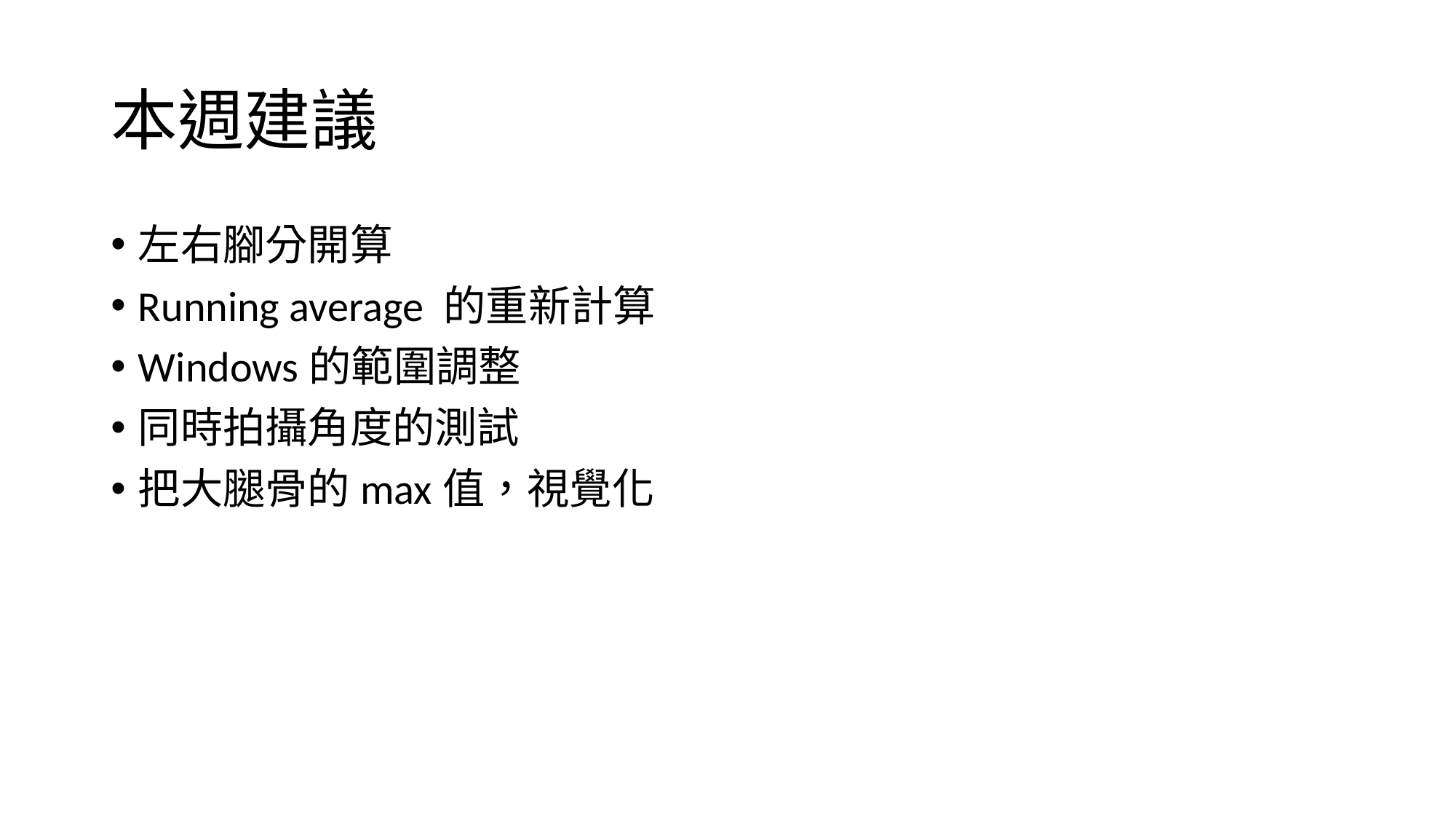

# 本週建議
左右腳分開算
Running average 的重新計算
Windows的範圍調整
同時拍攝角度的測試
把大腿骨的max值，視覺化